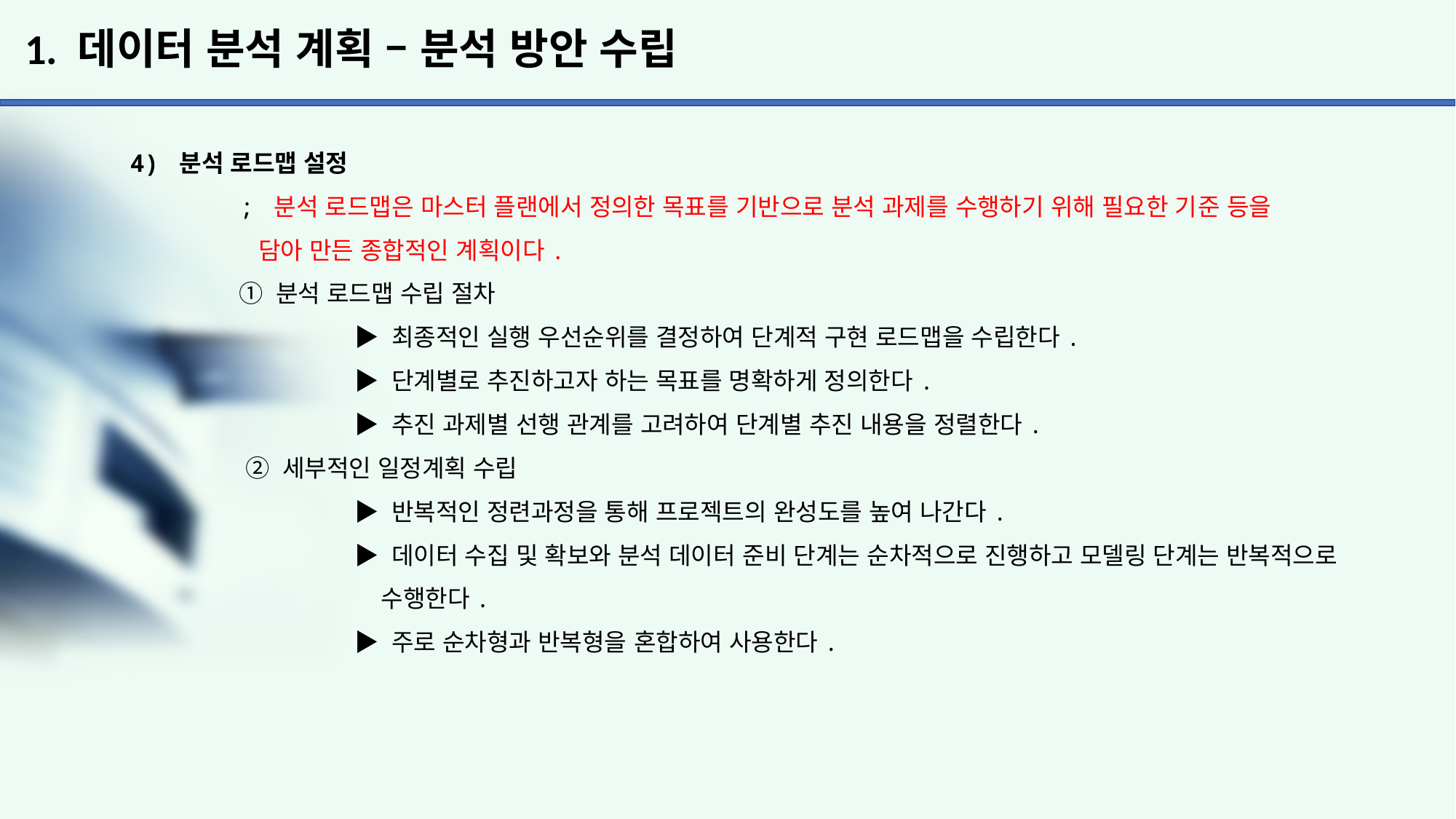

# 1. 데이터 분석 계획 – 분석 방안 수립
4) 분석 로드맵 설정
	; 분석 로드맵은 마스터 플랜에서 정의한 목표를 기반으로 분석 과제를 수행하기 위해 필요한 기준 등을
	  담아 만든 종합적인 계획이다.
	① 분석 로드맵 수립 절차
		 ▶ 최종적인 실행 우선순위를 결정하여 단계적 구현 로드맵을 수립한다.
		 ▶ 단계별로 추진하고자 하는 목표를 명확하게 정의한다.
		 ▶ 추진 과제별 선행 관계를 고려하여 단계별 추진 내용을 정렬한다.
	 ② 세부적인 일정계획 수립
		 ▶ 반복적인 정련과정을 통해 프로젝트의 완성도를 높여 나간다.
		 ▶ 데이터 수집 및 확보와 분석 데이터 준비 단계는 순차적으로 진행하고 모델링 단계는 반복적으로
		    수행한다.
		 ▶ 주로 순차형과 반복형을 혼합하여 사용한다.